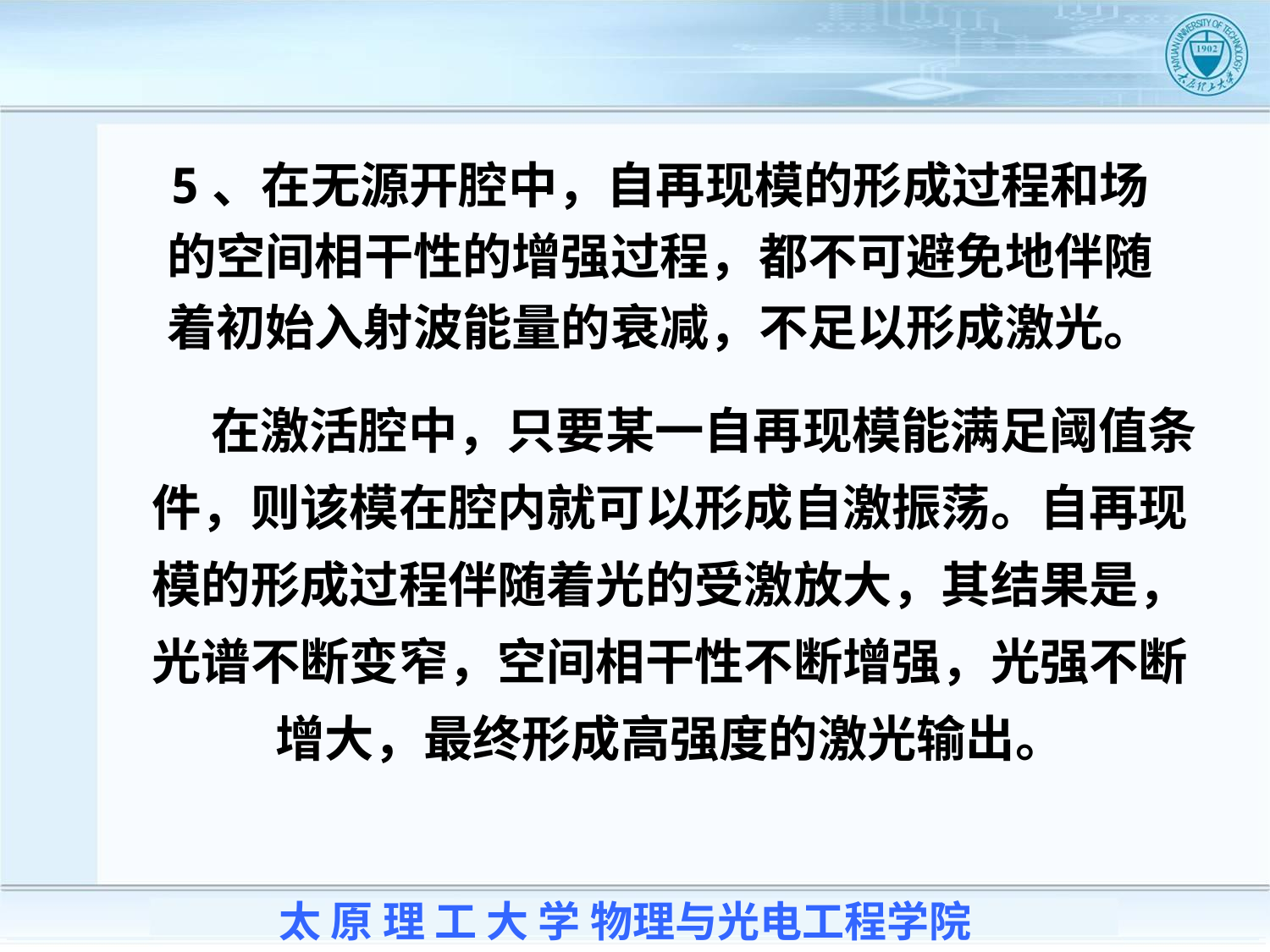

5、在无源开腔中，自再现模的形成过程和场的空间相干性的增强过程，都不可避免地伴随着初始入射波能量的衰减，不足以形成激光。
     在激活腔中，只要某一自再现模能满足阈值条件，则该模在腔内就可以形成自激振荡。自再现模的形成过程伴随着光的受激放大，其结果是，光谱不断变窄，空间相干性不断增强，光强不断增大，最终形成高强度的激光输出。